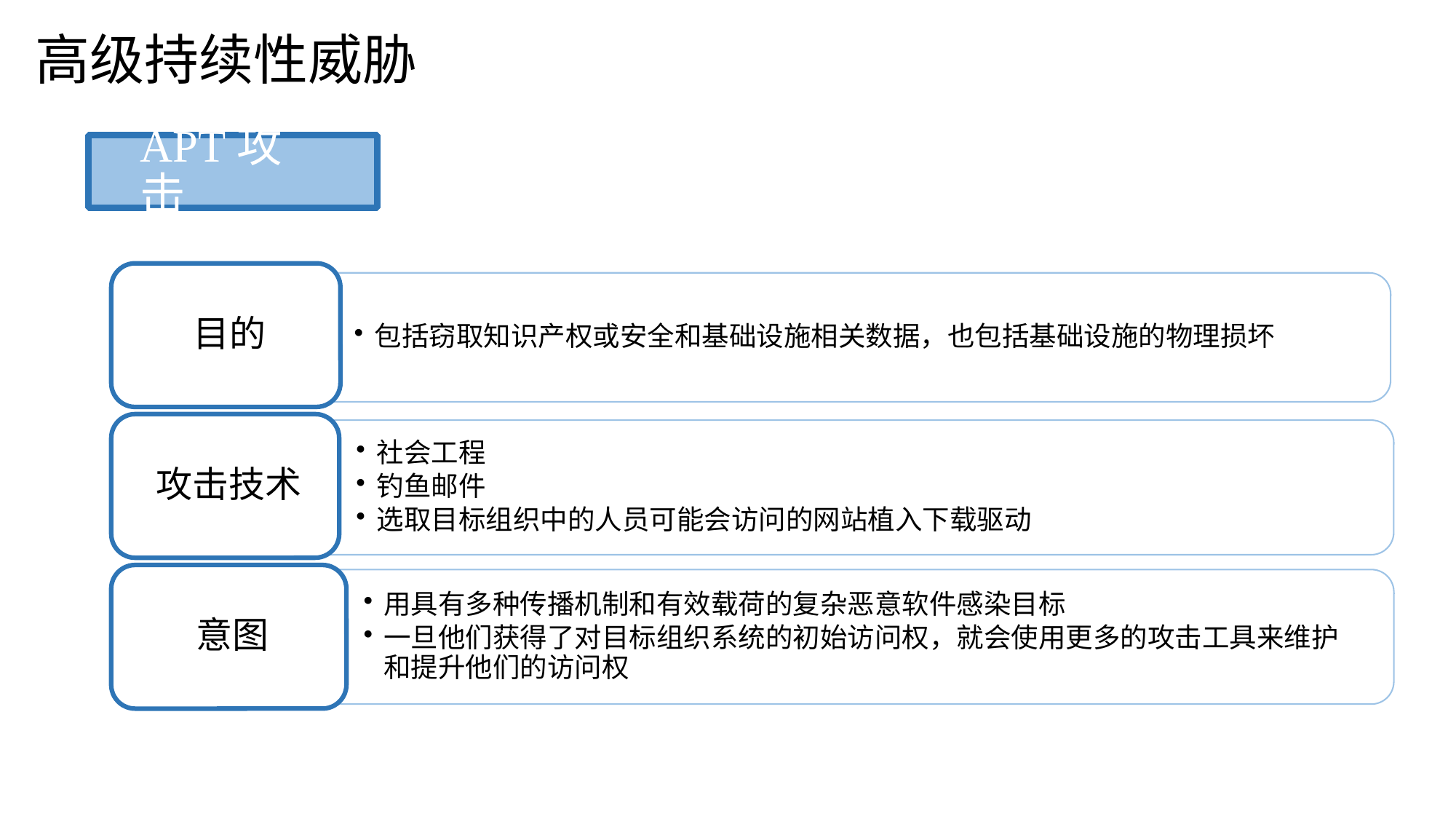

高级持续性威胁

APT攻击
包括窃取知识产权或安全和基础设施相关数据，也包括基础设施的物理损坏
目的
社会工程
钓鱼邮件
选取目标组织中的人员可能会访问的网站植入下载驱动
攻击技术
用具有多种传播机制和有效载荷的复杂恶意软件感染目标
一旦他们获得了对目标组织系统的初始访问权，就会使用更多的攻击工具来维护和提升他们的访问权
意图